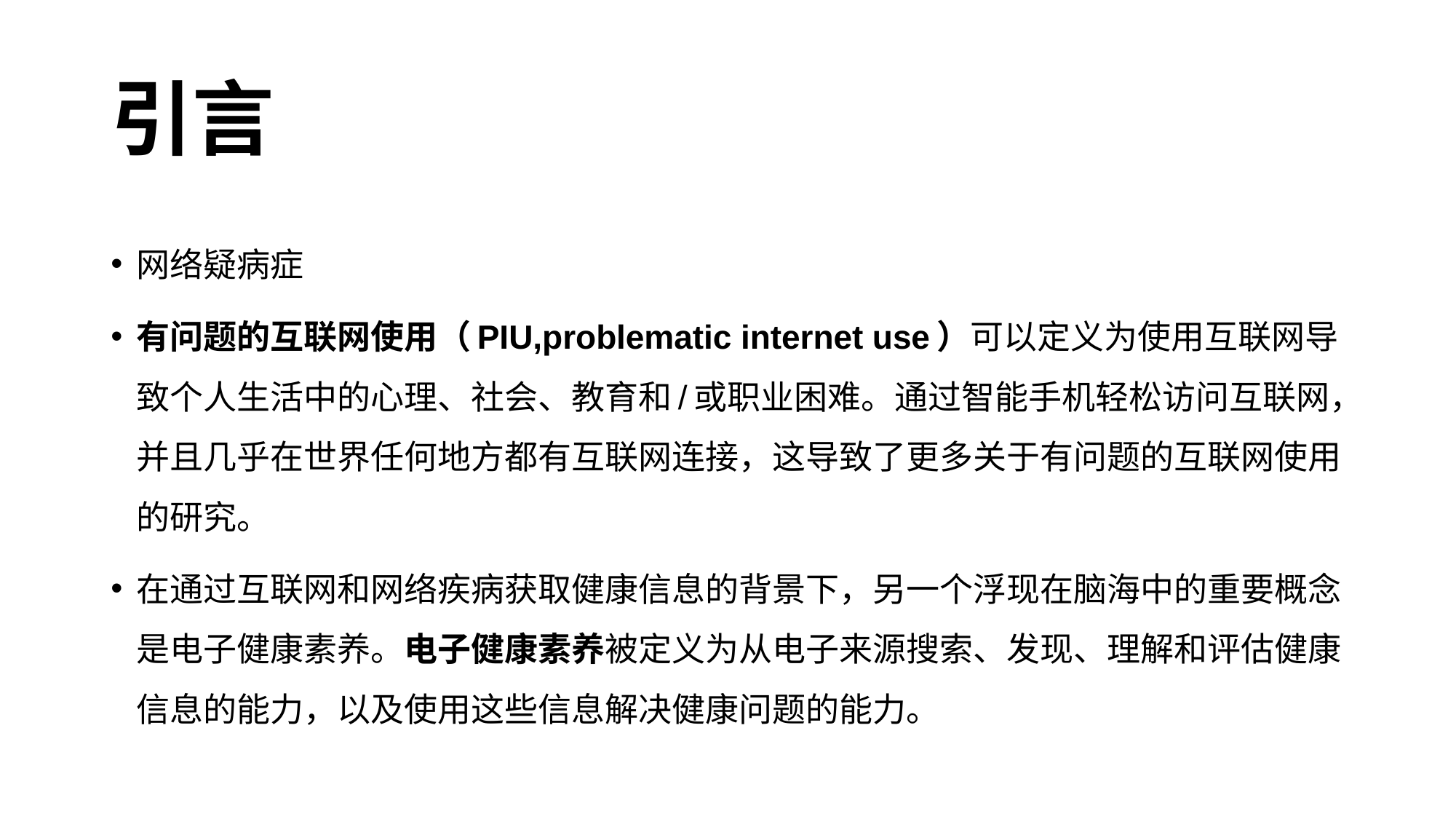

# 引言
网络疑病症
有问题的互联网使用（PIU,problematic internet use）可以定义为使用互联网导致个人生活中的心理、社会、教育和/或职业困难。通过智能手机轻松访问互联网，并且几乎在世界任何地方都有互联网连接，这导致了更多关于有问题的互联网使用的研究。
在通过互联网和网络疾病获取健康信息的背景下，另一个浮现在脑海中的重要概念是电子健康素养。电子健康素养被定义为从电子来源搜索、发现、理解和评估健康信息的能力，以及使用这些信息解决健康问题的能力。